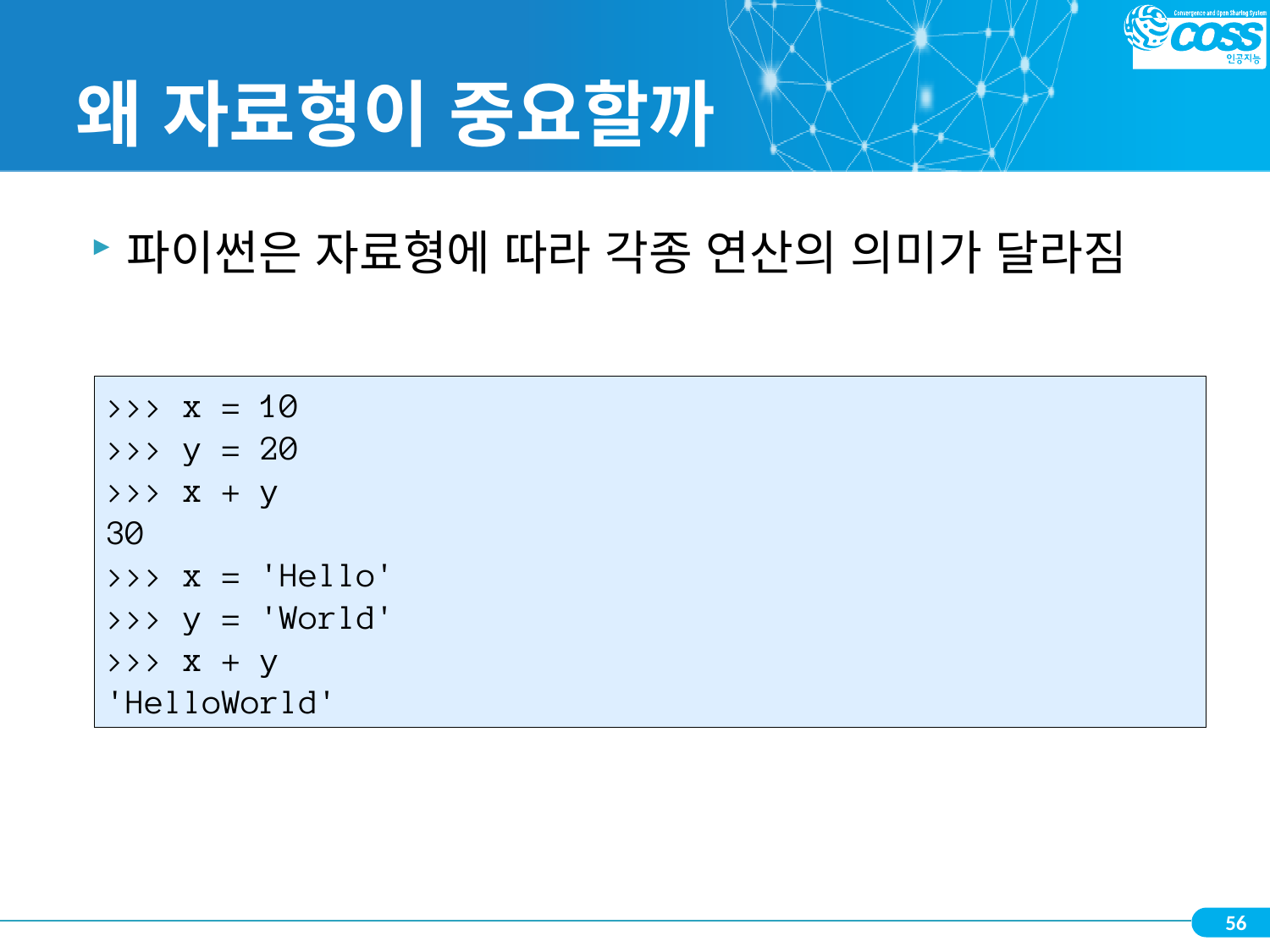

# 왜 자료형이 중요할까
파이썬은 자료형에 따라 각종 연산의 의미가 달라짐
>>> x = 10
>>> y = 20
>>> x + y
30
>>> x = 'Hello'
>>> y = 'World'
>>> x + y
'HelloWorld'